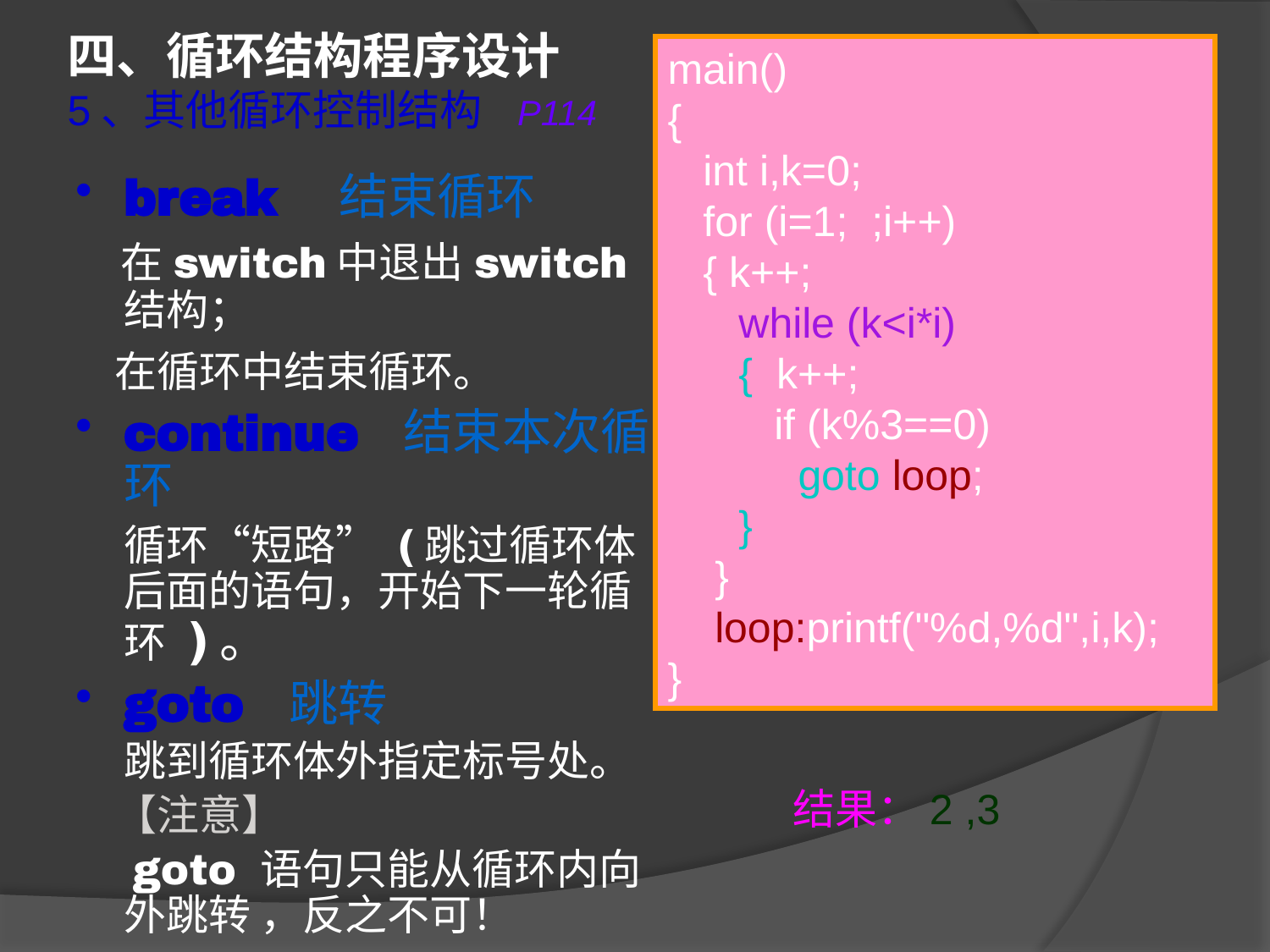

四、循环结构程序设计
5、其他循环控制结构   P114
main()
{
   int i,k=0;
   for (i=1;  ;i++)
   { k++;
      while (k<i*i)
      {  k++;
         if (k%3==0)
           goto loop;
      }
    }
    loop:printf("%d,%d",i,k);
}
break   结束循环
   在switch中退出switch结构；
   在循环中结束循环。
continue  结束本次循环
    循环“短路” (跳过循环体后面的语句，开始下一轮循环 )。
goto  跳转
    跳到循环体外指定标号处。
   【注意】
    goto 语句只能从循环内向外跳转 ，反之不可！
结果：2 ,3